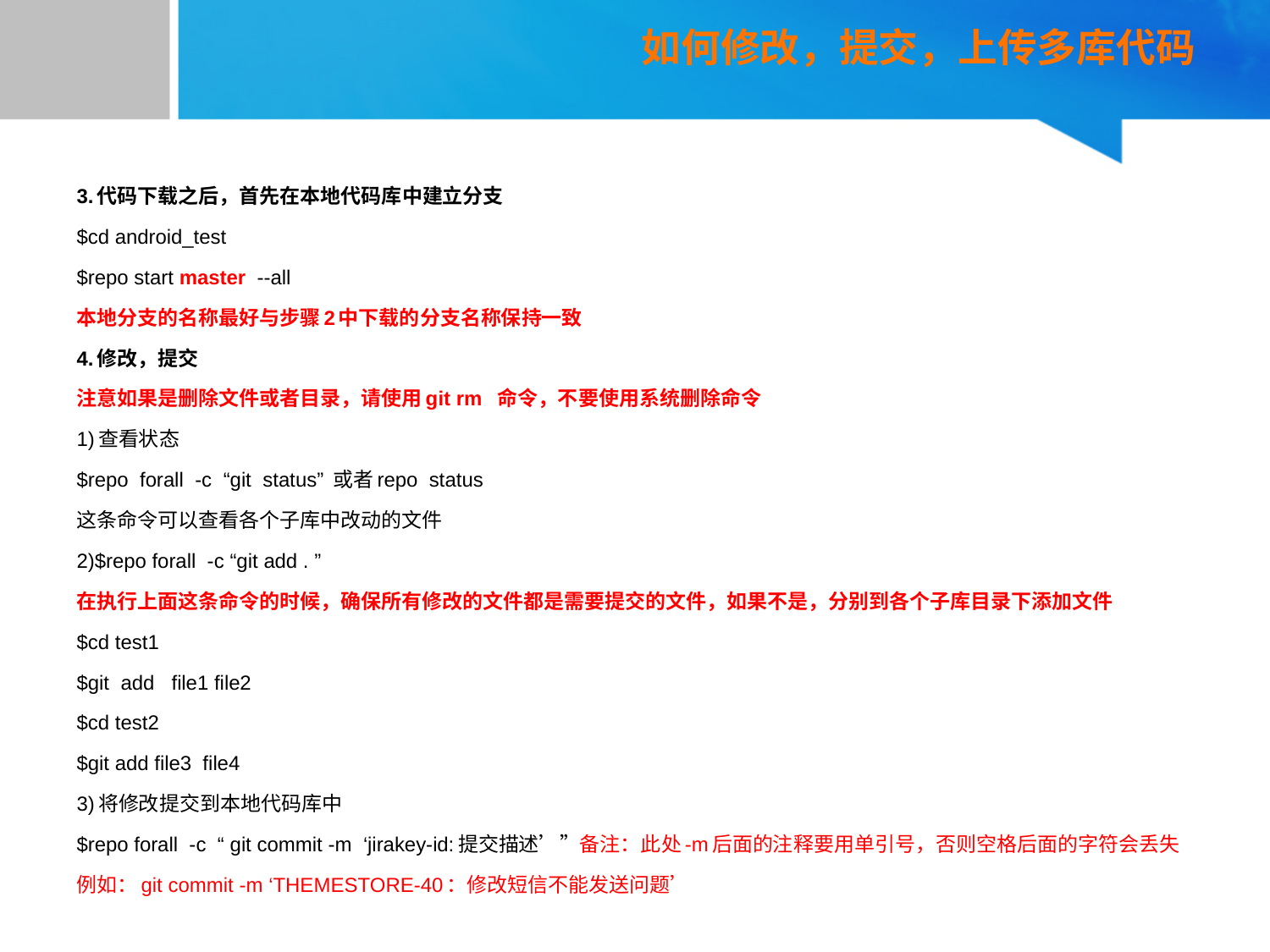

# 如何修改，提交，上传多库代码
3.代码下载之后，首先在本地代码库中建立分支
$cd android_test
$repo start master  --all
本地分支的名称最好与步骤2中下载的分支名称保持一致
4.修改，提交
注意如果是删除文件或者目录，请使用git rm  命令，不要使用系统删除命令
1)查看状态
$repo  forall  -c  “git  status” 或者repo  status
这条命令可以查看各个子库中改动的文件
2)$repo forall  -c “git add . ”
在执行上面这条命令的时候，确保所有修改的文件都是需要提交的文件，如果不是，分别到各个子库目录下添加文件
$cd test1
$git  add   file1 file2
$cd test2
$git add file3  file4
3)将修改提交到本地代码库中
$repo forall  -c  “ git commit -m  ‘jirakey-id:提交描述’”备注：此处-m后面的注释要用单引号，否则空格后面的字符会丢失
例如：git commit -m ‘THEMESTORE-40：修改短信不能发送问题’